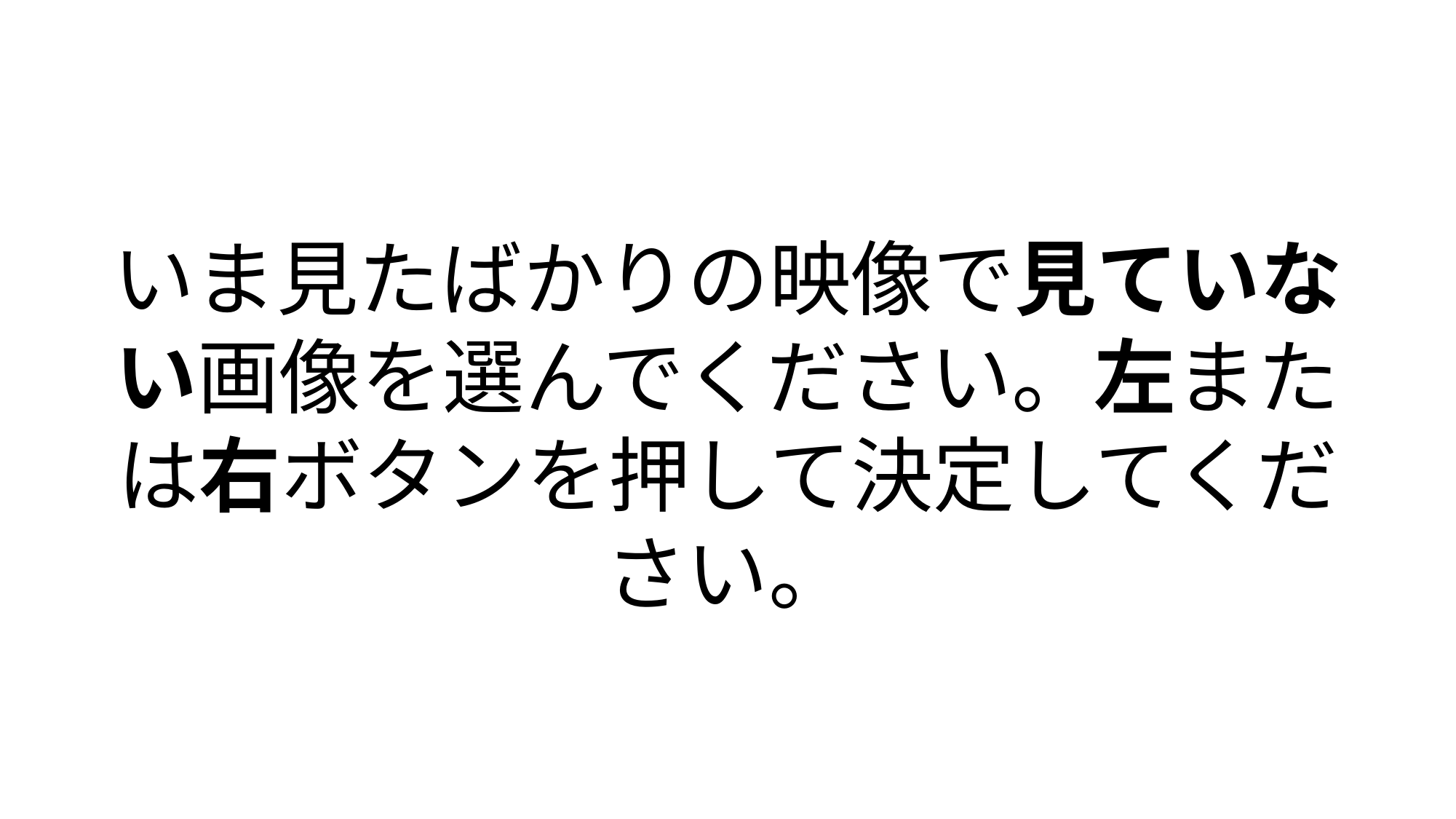

いま見たばかりの映像で見ていない画像を選んでください。左または右ボタンを押して決定してください。